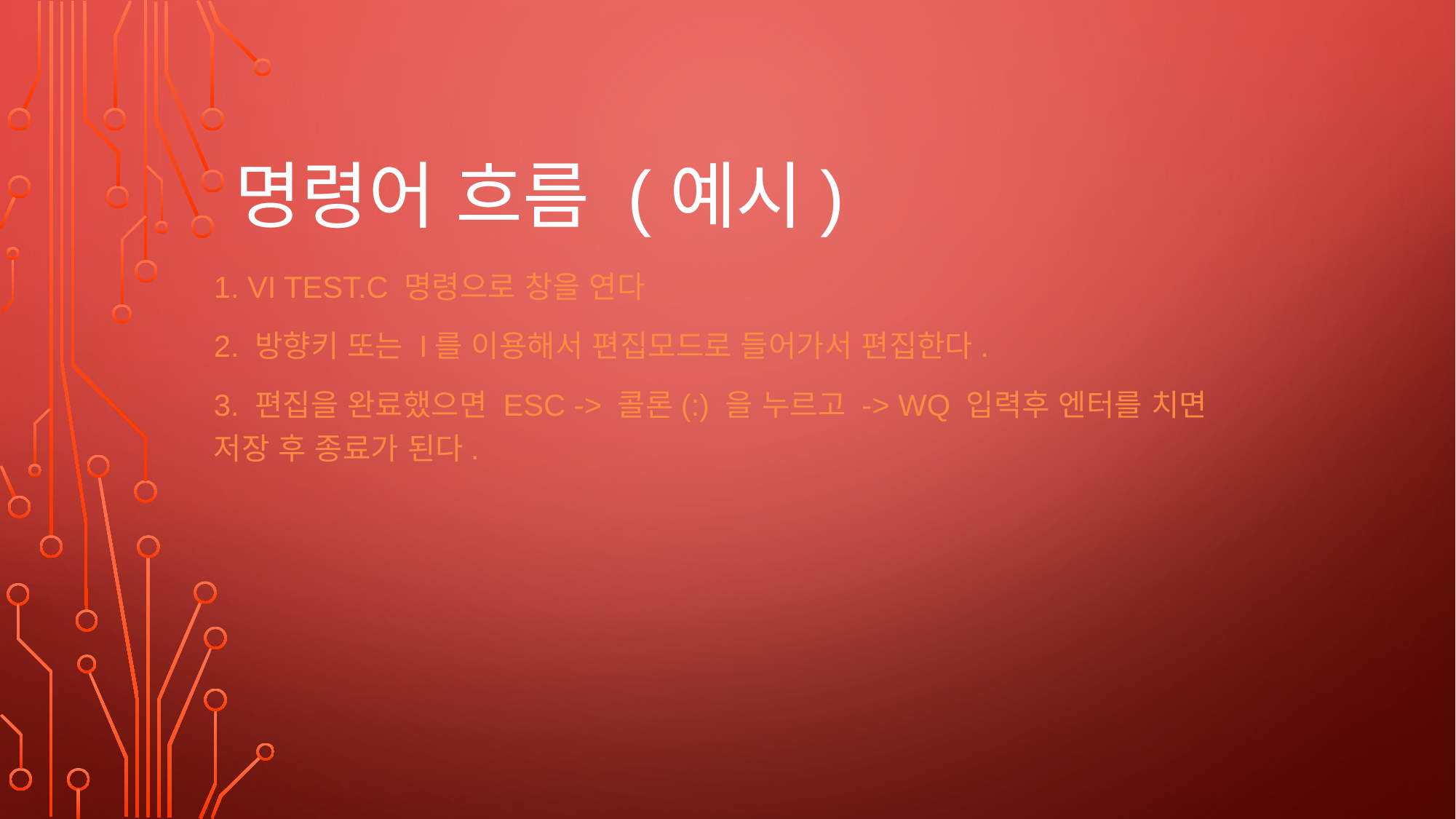

# 명령어 흐름 (예시)
1. VI TEST.C 명령으로 창을 연다
2. 방향키 또는 I를 이용해서 편집모드로 들어가서 편집한다.
3. 편집을 완료했으면 esc -> 콜론(:) 을 누르고 -> WQ 입력후 엔터를 치면 저장 후 종료가 된다.